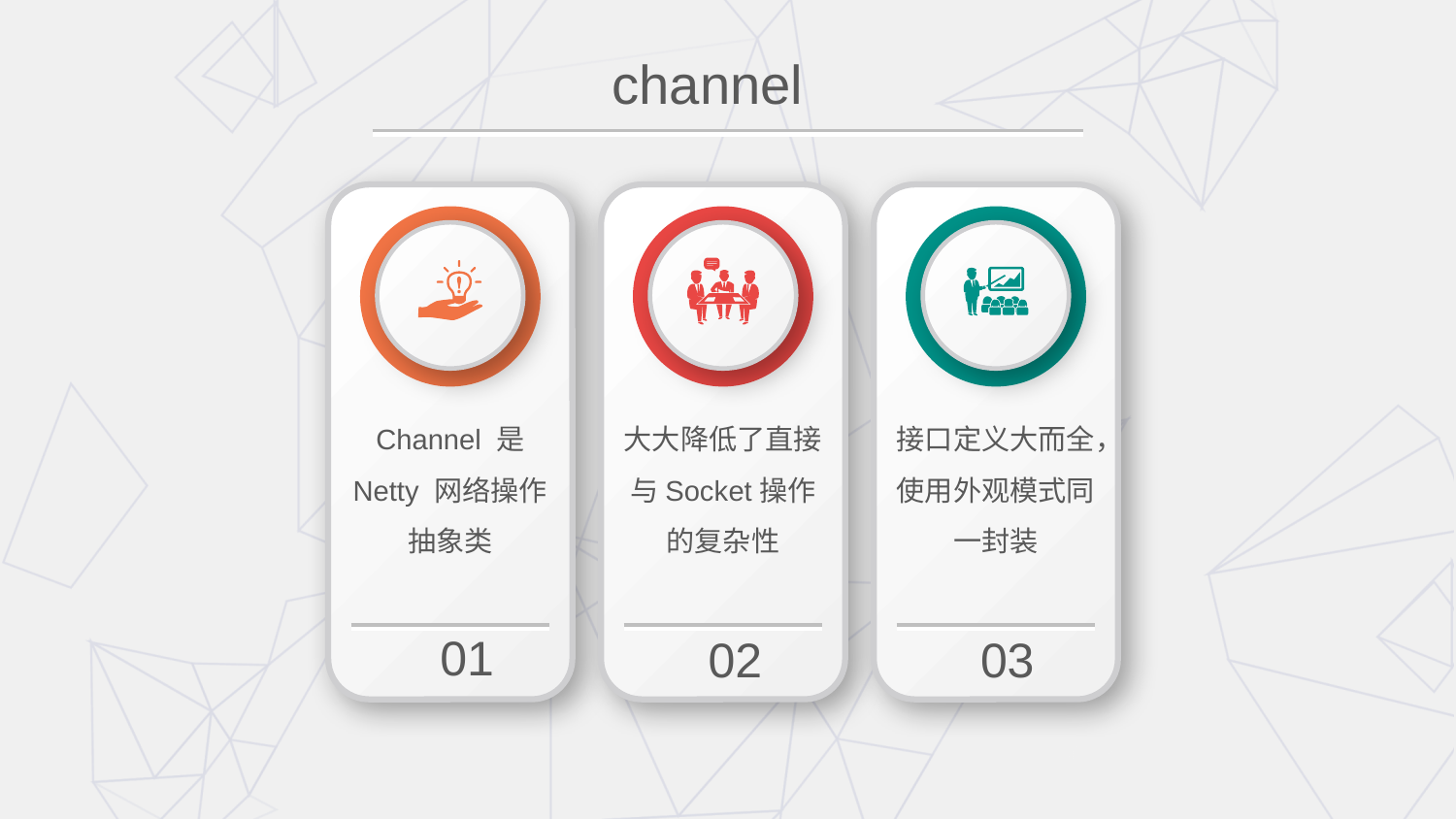

# channel

Channel 是 Netty 网络操作抽象类
01

大大降低了直接与Socket操作的复杂性
02

接口定义大而全，使用外观模式同一封装
03